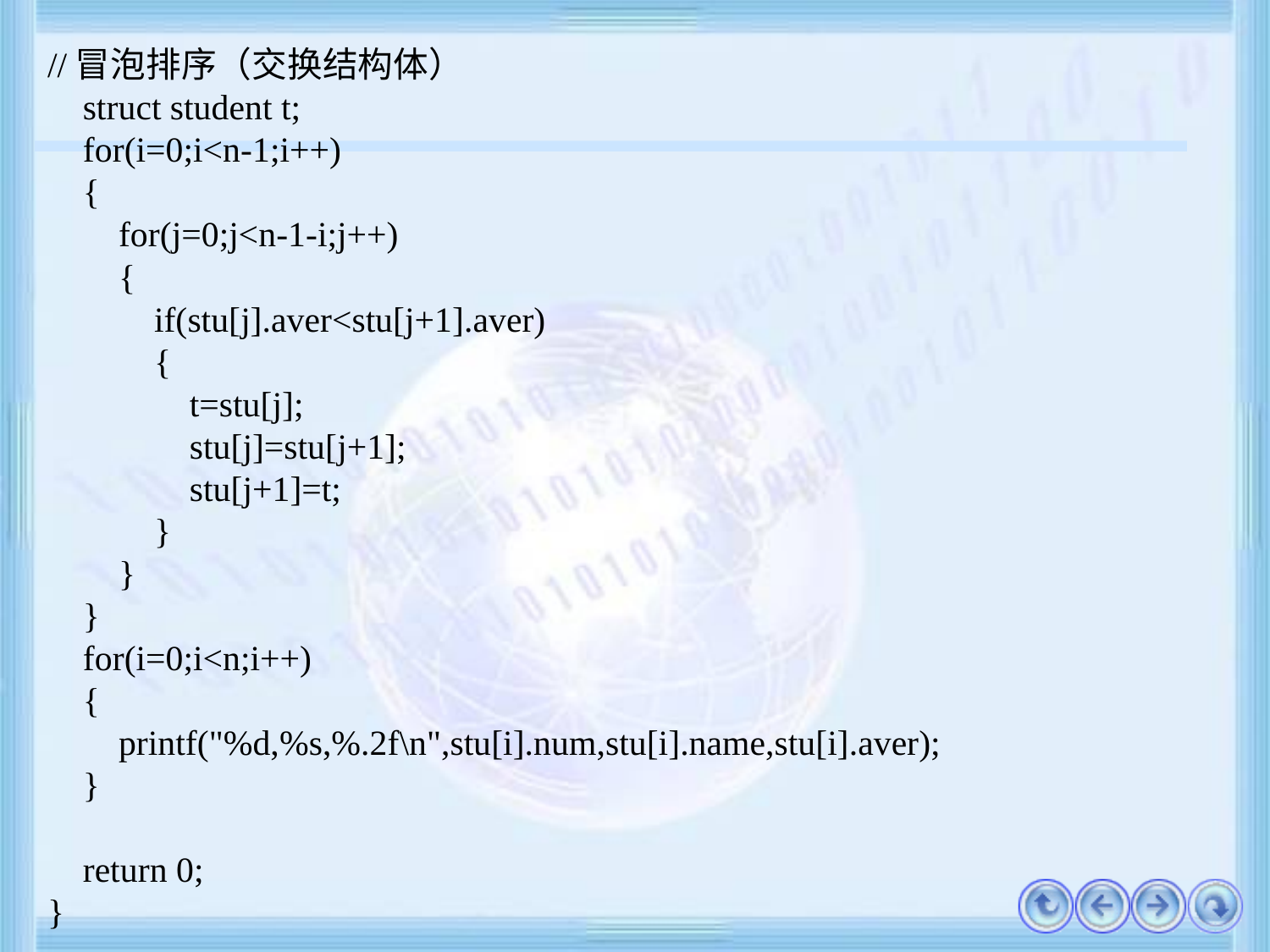

//冒泡排序（交换结构体）
    struct student t;
    for(i=0;i<n-1;i++)
    {
        for(j=0;j<n-1-i;j++)
        {
            if(stu[j].aver<stu[j+1].aver)
            {
                t=stu[j];
                stu[j]=stu[j+1];
                stu[j+1]=t;
            }
        }
    }
    for(i=0;i<n;i++)
    {
        printf("%d,%s,%.2f\n",stu[i].num,stu[i].name,stu[i].aver);
    }

    return 0;
}